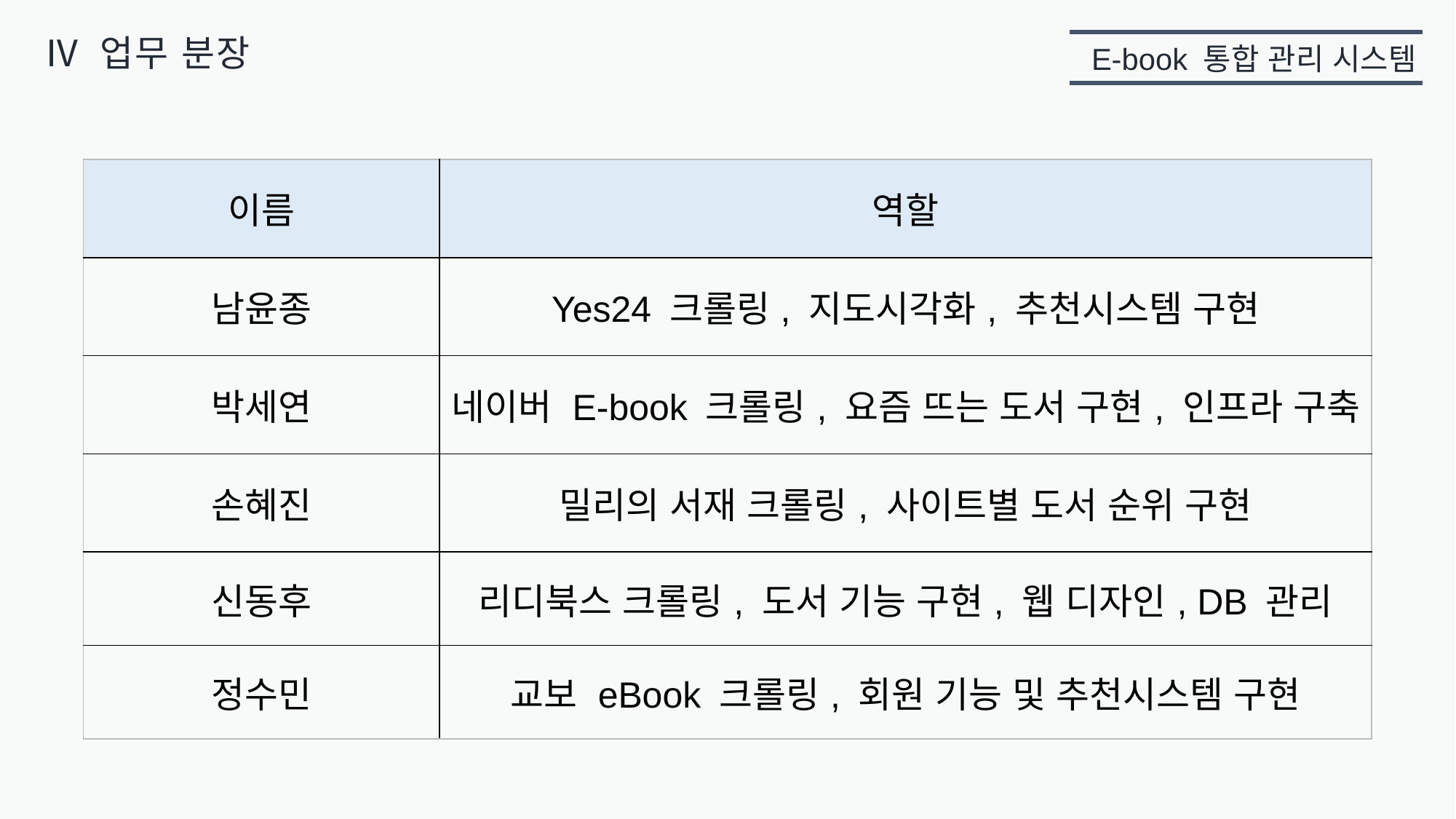

Ⅳ 업무 분장
E-book 통합 관리 시스템
| 이름 | 역할 |
| --- | --- |
| 남윤종 | Yes24 크롤링, 지도시각화, 추천시스템 구현 |
| 박세연 | 네이버 E-book 크롤링, 요즘 뜨는 도서 구현, 인프라 구축 |
| 손혜진 | 밀리의 서재 크롤링, 사이트별 도서 순위 구현 |
| 신동후 | 리디북스 크롤링, 도서 기능 구현, 웹 디자인, DB 관리 |
| 정수민 | 교보 eBook 크롤링, 회원 기능 및 추천시스템 구현 |